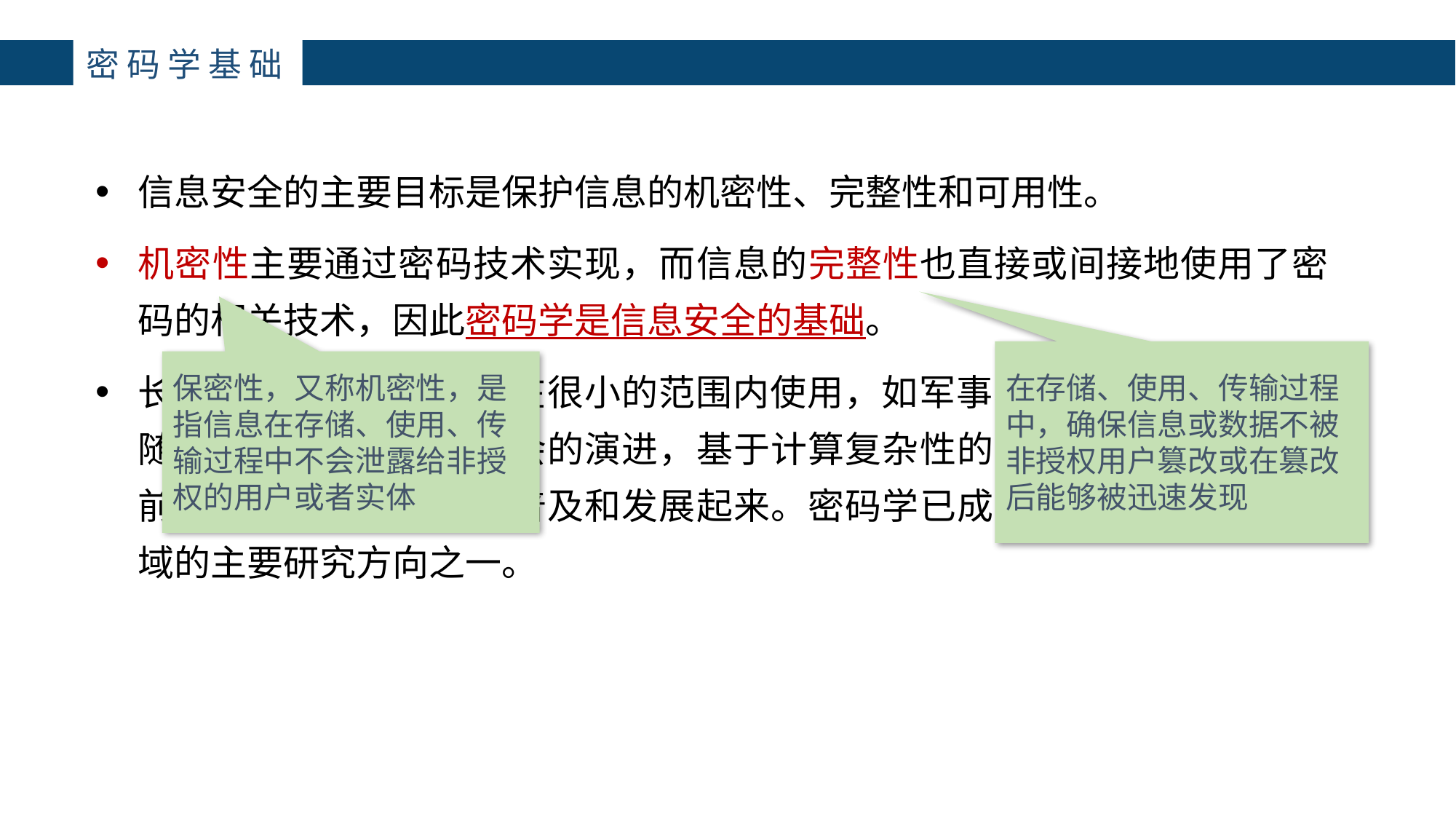

# 密码学基础
信息安全的主要目标是保护信息的机密性、完整性和可用性。
机密性主要通过密码技术实现，而信息的完整性也直接或间接地使用了密码的相关技术，因此密码学是信息安全的基础。
长期以来，密码技术只在很小的范围内使用，如军事、外交、情报等部门。随着人类社会向信息社会的演进，基于计算复杂性的计算机密码学得到了前所未有的重视并迅速普及和发展起来。密码学已成为计算机网络安全领域的主要研究方向之一。

在存储、使用、传输过程中，确保信息或数据不被非授权用户篡改或在篡改后能够被迅速发现
保密性，又称机密性，是指信息在存储、使用、传输过程中不会泄露给非授权的用户或者实体